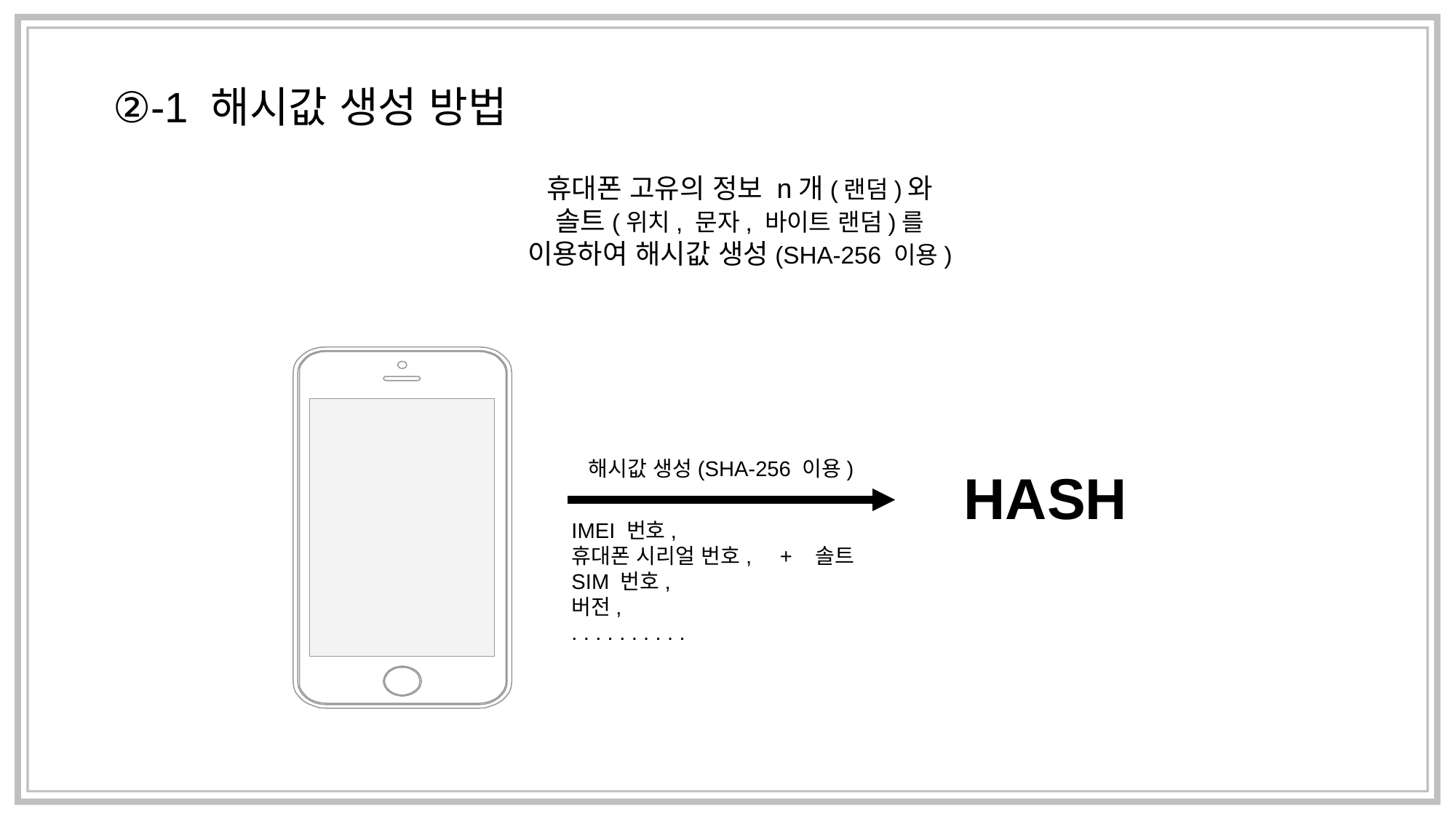

②-1 해시값 생성 방법
휴대폰 고유의 정보 n개(랜덤)와
솔트(위치, 문자, 바이트 랜덤)를
이용하여 해시값 생성(SHA-256 이용)

해시값 생성(SHA-256 이용)
HASH

IMEI 번호,
휴대폰 시리얼 번호,
SIM 번호,
버전,
. . . . . . . . . .

+   솔트